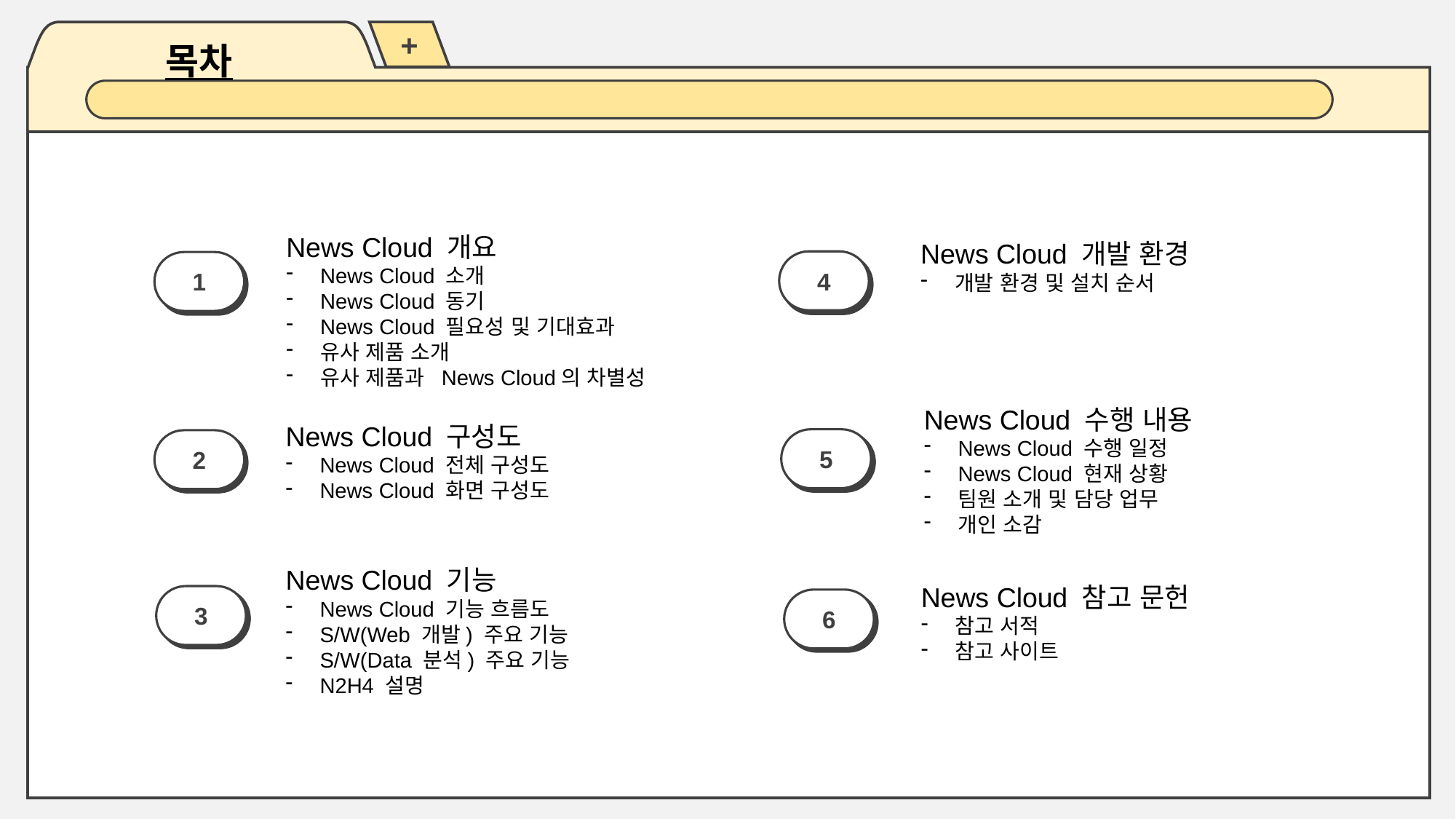

목차
+

News Cloud 개요
News Cloud 소개
News Cloud 동기
News Cloud 필요성 및 기대효과
유사 제품 소개
유사 제품과  News Cloud의 차별성

News Cloud 개발 환경
개발 환경 및 설치 순서
4
1
News Cloud 수행 내용
News Cloud 수행 일정
News Cloud 현재 상황
팀원 소개 및 담당 업무
개인 소감

News Cloud 구성도
News Cloud 전체 구성도
News Cloud 화면 구성도
5
2
News Cloud 기능
News Cloud 기능 흐름도
S/W(Web 개발) 주요 기능
S/W(Data 분석) 주요 기능
N2H4 설명
3
News Cloud 참고 문헌
참고 서적
참고 사이트
6